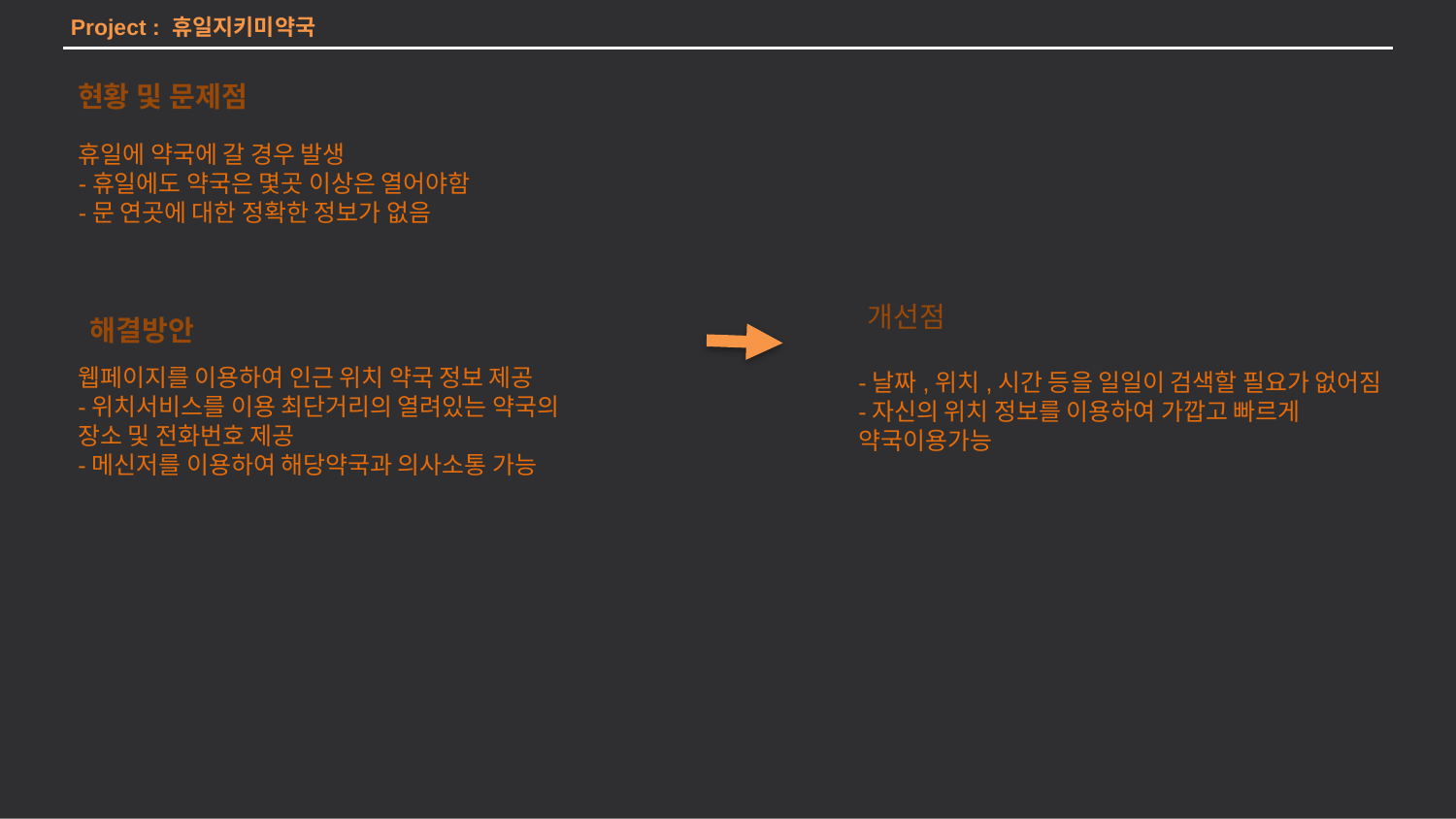

Project : 휴일지키미약국
현황 및 문제점
휴일에 약국에 갈 경우 발생
-휴일에도 약국은 몇곳 이상은 열어야함
-문 연곳에 대한 정확한 정보가 없음
개선점
해결방안
웹페이지를 이용하여 인근 위치 약국 정보 제공
-위치서비스를 이용 최단거리의 열려있는 약국의
장소 및 전화번호 제공
-메신저를 이용하여 해당약국과 의사소통 가능

-날짜,위치,시간 등을 일일이 검색할 필요가 없어짐
-자신의 위치 정보를 이용하여 가깝고 빠르게 약국이용가능